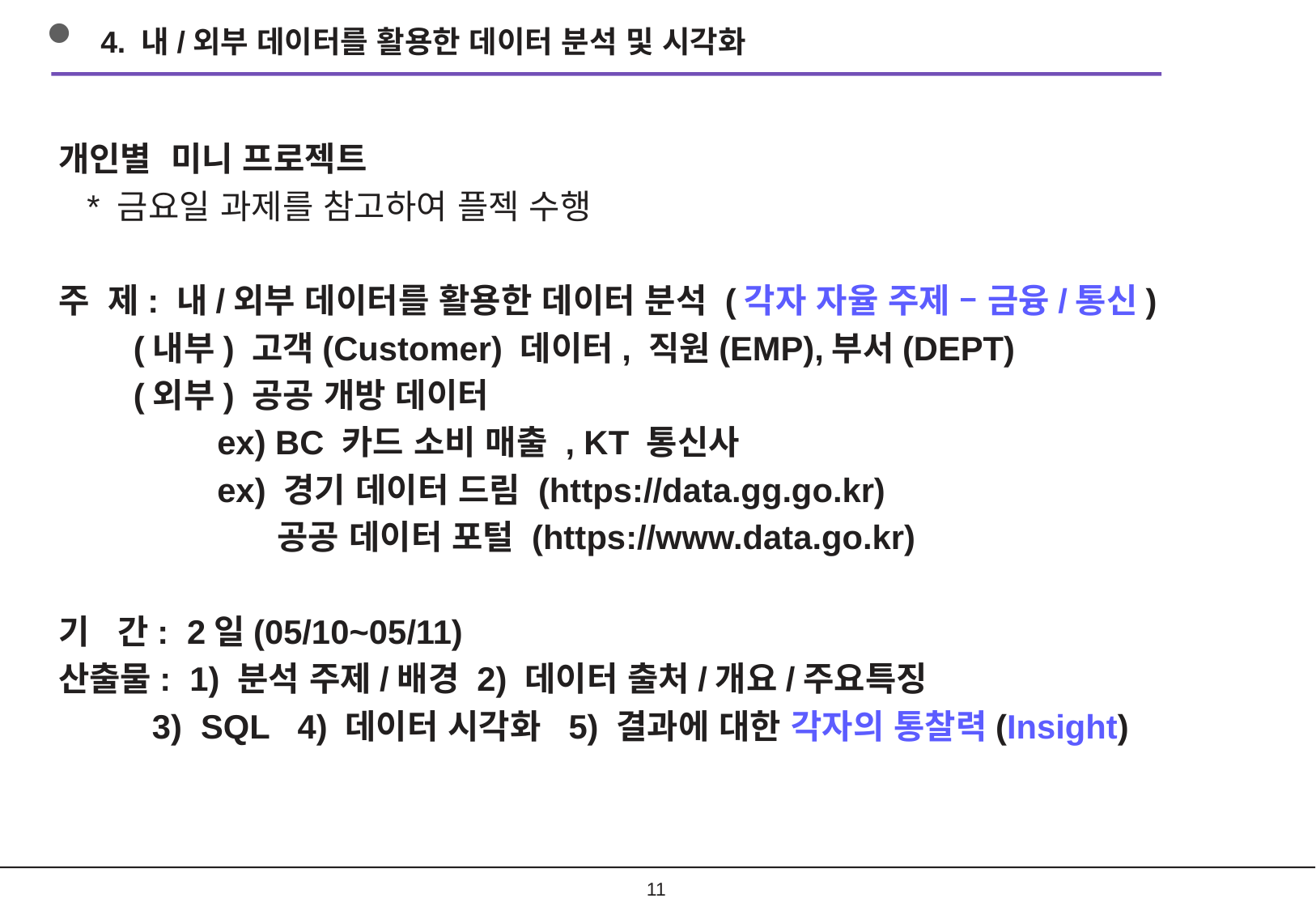

4. 내/외부 데이터를 활용한 데이터 분석 및 시각화
   개인별  미니 프로젝트
       * 금요일 과제를 참고하여 플젝 수행

   주  제: 내/외부 데이터를 활용한 데이터 분석 (각자 자율 주제 – 금융/통신)
            (내부) 고객(Customer) 데이터, 직원(EMP),부서(DEPT)
            (외부) 공공 개방 데이터
                     ex) BC 카드 소비 매출 , KT 통신사
                     ex) 경기 데이터 드림 (https://data.gg.go.kr)
                          공공 데이터 포털 (https://www.data.go.kr)

   기   간:  2일(05/10~05/11)
   산출물:  1) 분석 주제/배경 2) 데이터 출처/개요/주요특징
              3)  SQL   4) 데이터 시각화  5) 결과에 대한 각자의 통찰력(Insight)
11